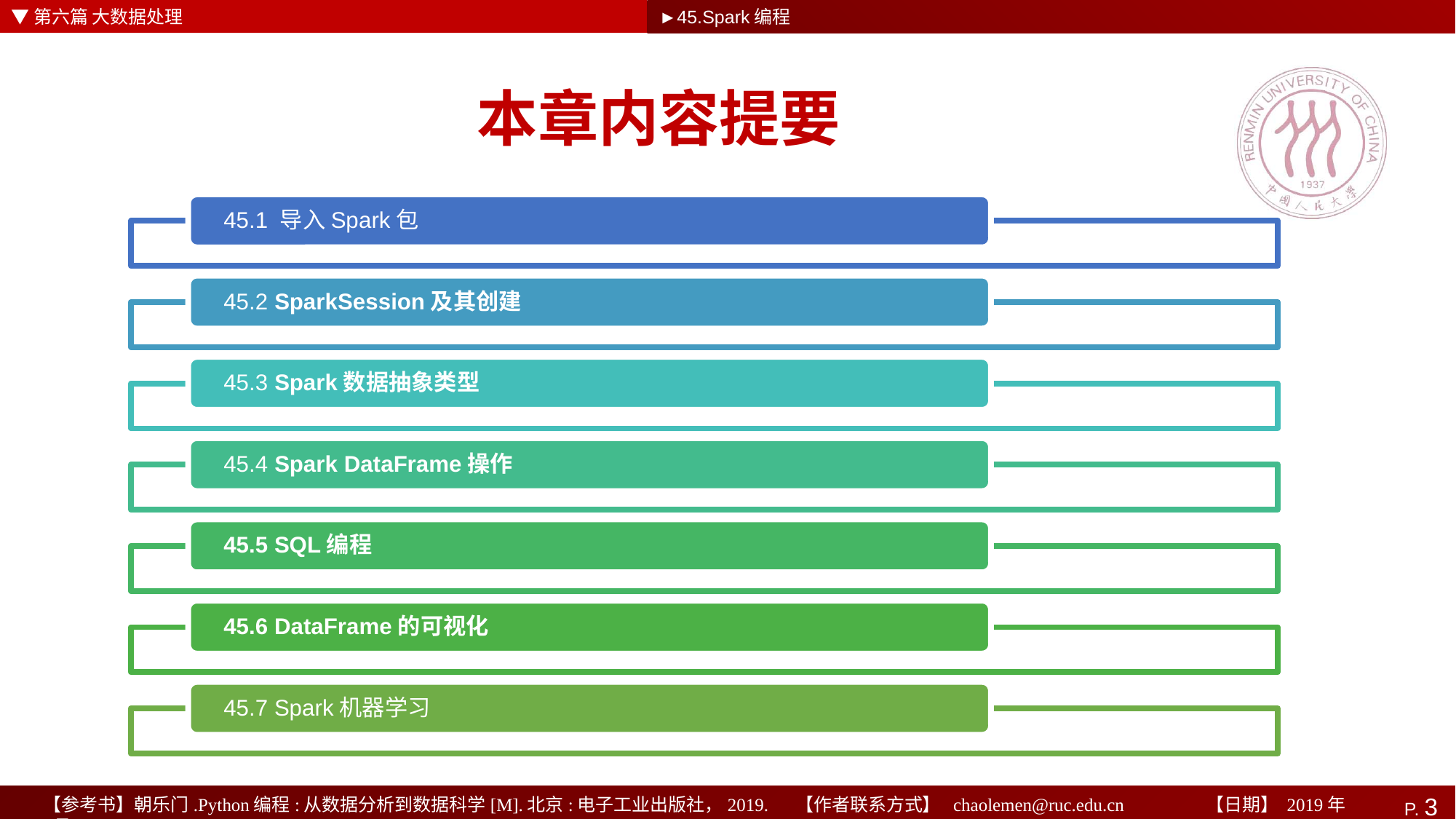

▼第六篇 大数据处理
►45.Spark编程
# 本章内容提要
45.1 导入Spark包
45.2 SparkSession及其创建
45.3 Spark数据抽象类型
45.4 Spark DataFrame操作
45.5 SQL编程
45.6 DataFrame的可视化
45.7 Spark机器学习